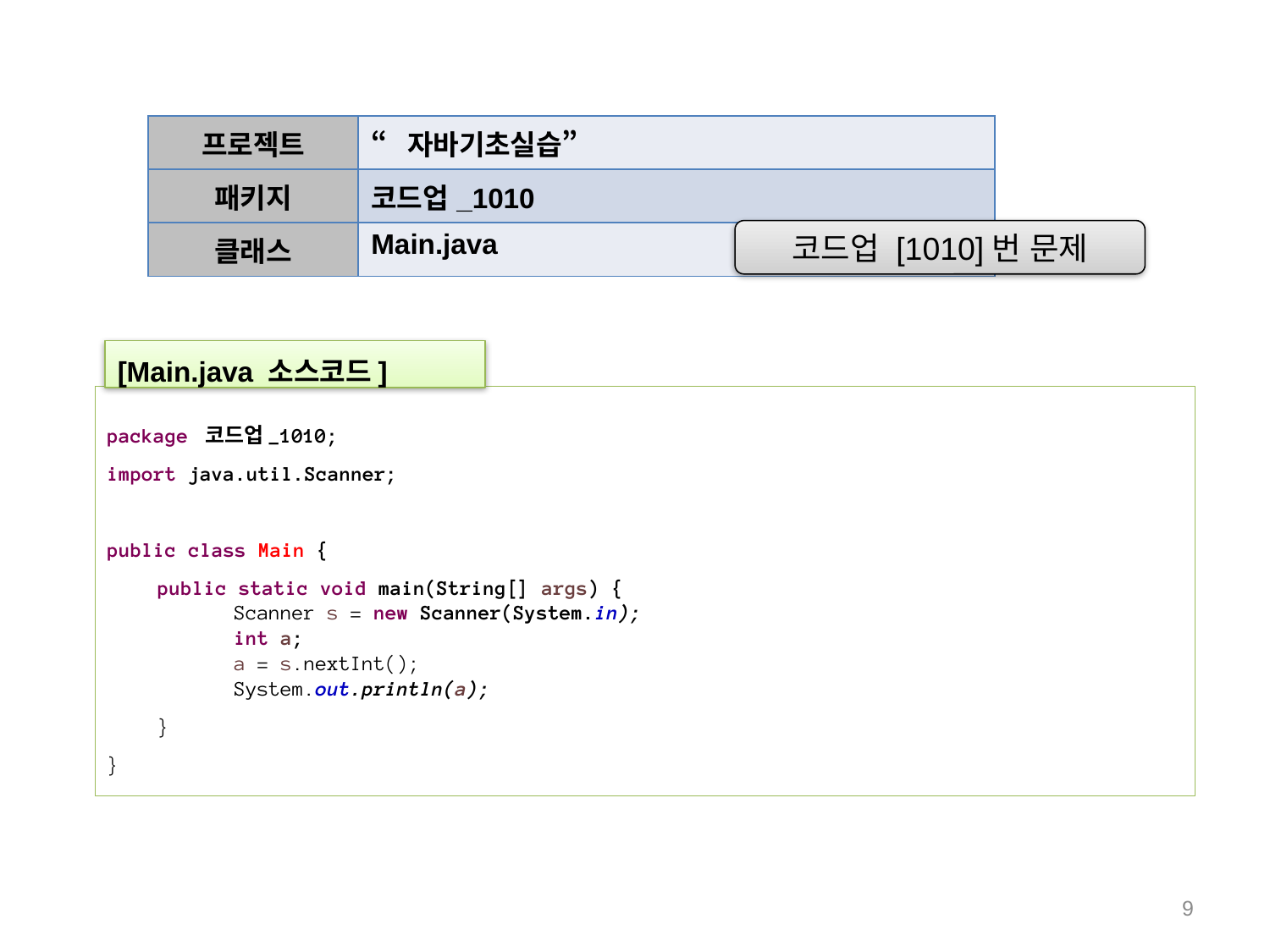

| 프로젝트 | “자바기초실습” |
| --- | --- |
| 패키지 | 코드업\_1010 |
| 클래스 | Main.java |
코드업 [1010]번 문제
[Main.java 소스코드]
package 코드업_1010;
import java.util.Scanner;

public class Main {
	public static void main(String[] args) {
		Scanner s = new Scanner(System.in);
		int a;
		a = s.nextInt();
		System.out.println(a);
	}
}
9